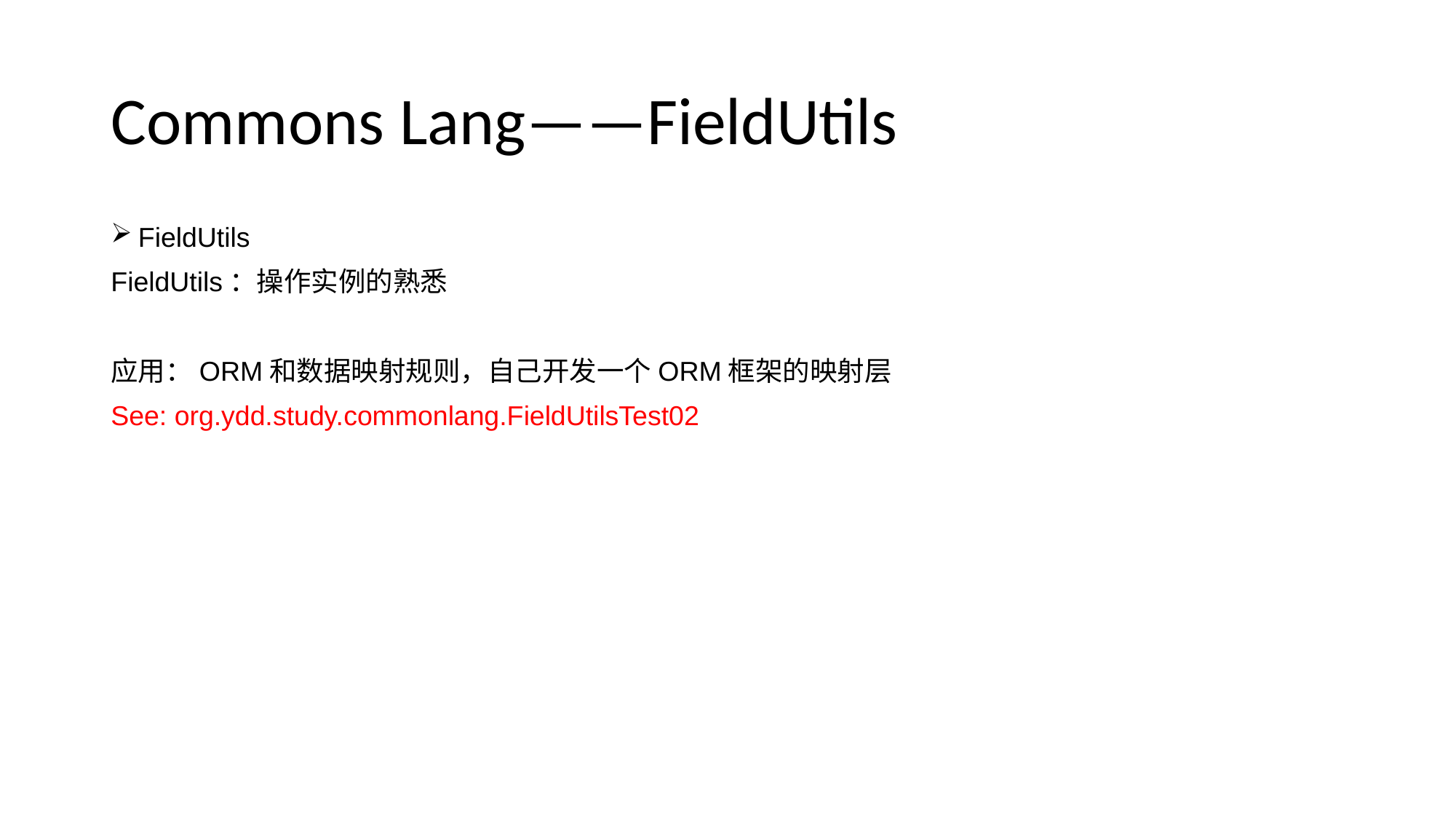

# Commons Lang——FieldUtils
FieldUtils
FieldUtils：操作实例的熟悉

应用：ORM和数据映射规则，自己开发一个ORM框架的映射层
See: org.ydd.study.commonlang.FieldUtilsTest02